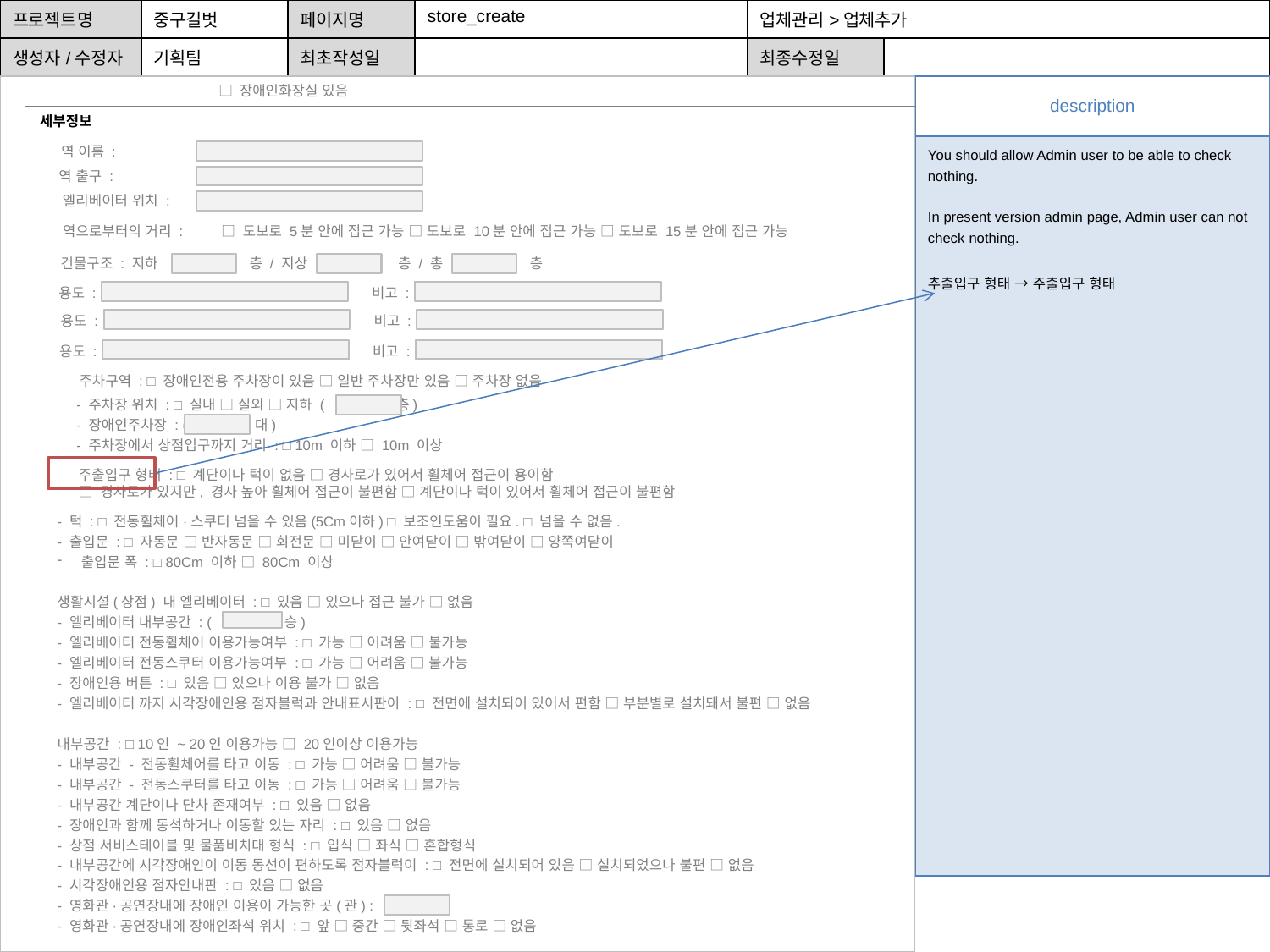

| 프로젝트명 | 중구길벗 | 페이지명 | store\_create | 업체관리>업체추가 |  |
| --- | --- | --- | --- | --- | --- |
| 생성자/수정자 | 기획팀 | 최초작성일 |  | 최종수정일 |  |
□ 장애인화장실 있음
| description |
| --- |
| You should allow Admin user to be able to check nothing. In present version admin page, Admin user can not check nothing. 추출입구 형태 → 주출입구 형태 |

세부정보
역 이름 :

역 출구 :

엘리베이터 위치 :

역으로부터의 거리 :
□ 도보로 5분 안에 접근 가능 □ 도보로 10분 안에 접근 가능 □ 도보로 15분 안에 접근 가능
건물구조 : 지하
층 / 지상
층 / 총
층

용도 :
비고 :

용도 :
비고 :

용도 :
비고 :

주차구역 : □ 장애인전용 주차장이 있음 □ 일반 주차장만 있음 □ 주차장 없음
- 주차장 위치 : □ 실내 □ 실외 □ 지하 (                 층)
- 장애인주차장 : (                대)
- 주차장에서 상점입구까지 거리 : □ 10m 이하 □ 10m 이상

주출입구 형태 : □ 계단이나 턱이 없음 □ 경사로가 있어서 휠체어 접근이 용이함
□ 경사로가 있지만, 경사 높아 휠체어 접근이 불편함 □ 계단이나 턱이 있어서 휠체어 접근이 불편함
- 턱 : □ 전동휠체어·스쿠터 넘을 수 있음(5Cm이하) □ 보조인도움이 필요. □ 넘을 수 없음.
- 출입문 : □ 자동문 □ 반자동문 □ 회전문 □ 미닫이 □ 안여닫이 □ 밖여닫이 □ 양쪽여닫이
출입문 폭 : □ 80Cm 이하 □ 80Cm 이상

생활시설(상점) 내 엘리베이터 : □ 있음 □ 있으나 접근 불가 □ 없음
- 엘리베이터 내부공간 : (              인승)
- 엘리베이터 전동휠체어 이용가능여부 : □ 가능 □ 어려움 □ 불가능
- 엘리베이터 전동스쿠터 이용가능여부 : □ 가능 □ 어려움 □ 불가능
- 장애인용 버튼 : □ 있음 □ 있으나 이용 불가 □ 없음
- 엘리베이터 까지 시각장애인용 점자블럭과 안내표시판이 : □ 전면에 설치되어 있어서 편함 □ 부분별로 설치돼서 불편 □ 없음

내부공간 : □ 10인 ~ 20인 이용가능 □ 20인이상 이용가능
- 내부공간 - 전동휠체어를 타고 이동 : □ 가능 □ 어려움 □ 불가능
- 내부공간 - 전동스쿠터를 타고 이동 : □ 가능 □ 어려움 □ 불가능
- 내부공간 계단이나 단차 존재여부 : □ 있음 □ 없음
- 장애인과 함께 동석하거나 이동할 있는 자리 : □ 있음 □ 없음
- 상점 서비스테이블 및 물품비치대 형식 : □ 입식 □ 좌식 □ 혼합형식
- 내부공간에 시각장애인이 이동 동선이 편하도록 점자블럭이 : □ 전면에 설치되어 있음 □ 설치되었으나 불편 □ 없음
- 시각장애인용 점자안내판 : □ 있음 □ 없음
- 영화관·공연장내에 장애인 이용이 가능한 곳(관) :
- 영화관·공연장내에 장애인좌석 위치 : □ 앞 □ 중간 □ 뒷좌석 □ 통로 □ 없음